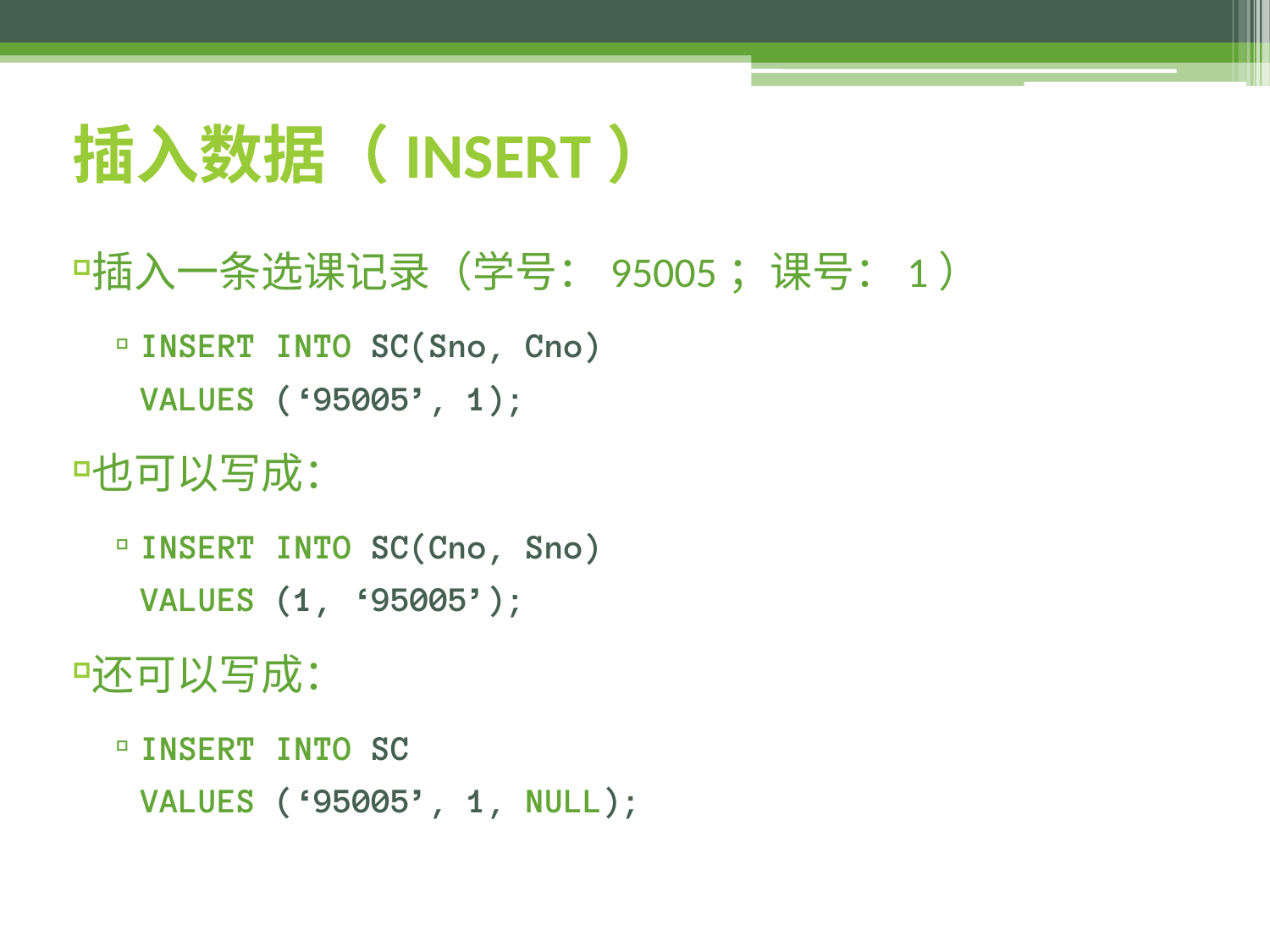

# 插入数据（INSERT）
插入一条选课记录（学号：95005；课号：1）
INSERT INTO SC(Sno, Cno)
VALUES (‘95005’, 1);
也可以写成：
INSERT INTO SC(Cno, Sno)
VALUES (1, ‘95005’);
还可以写成：
INSERT INTO SC
VALUES (‘95005’, 1, NULL);